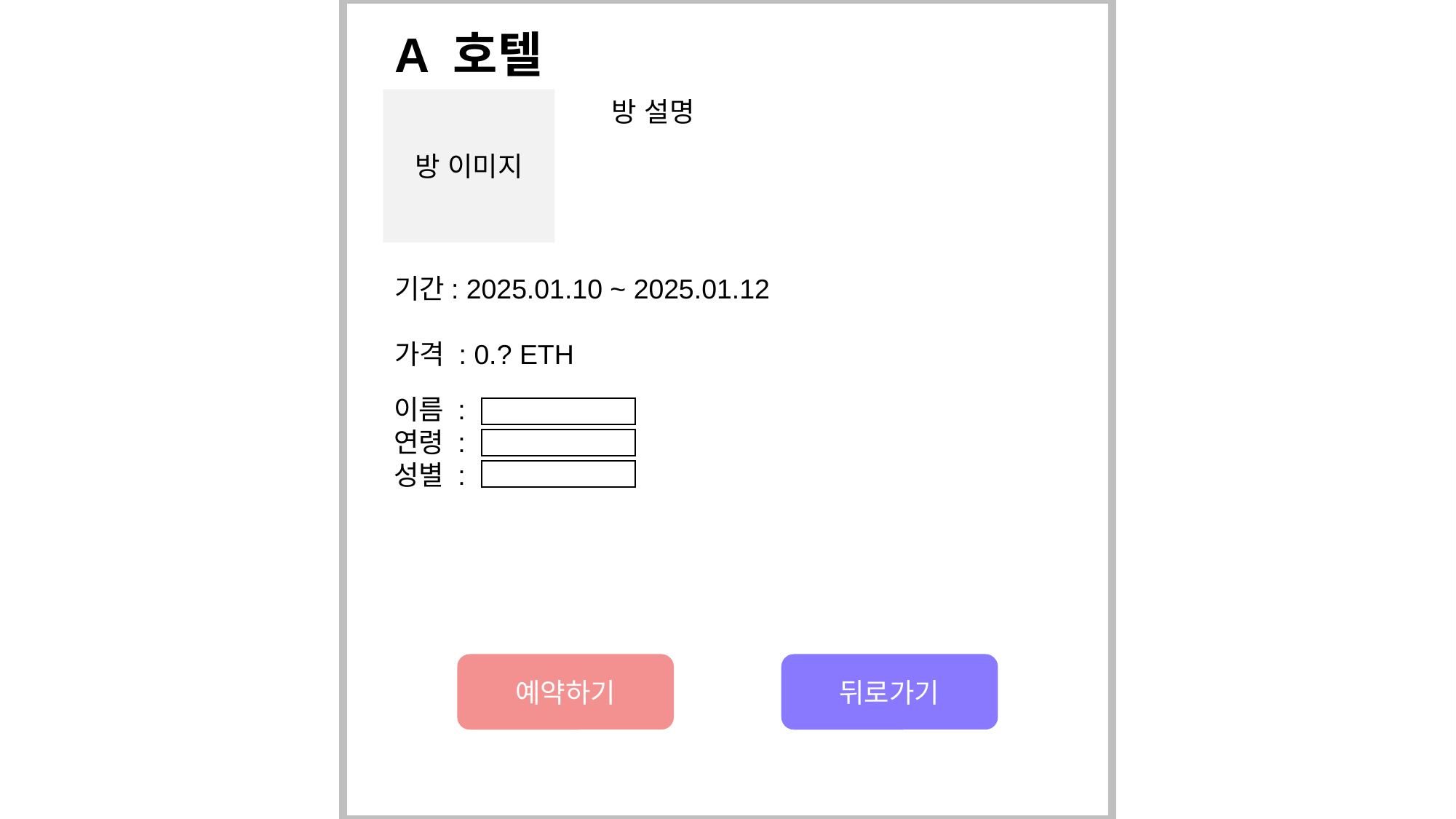

예약 하기 페이지로 넘어 와서
해당 정보를 입력하고
예약하기를 누르면
계약이 되어 코인을 지불한다.
A 호텔
방 이미지
방 설명
기간: 2025.01.10 ~ 2025.01.12

가격 : 0.? ETH
이름 :
연령 :
성별 :

예약하기
뒤로가기